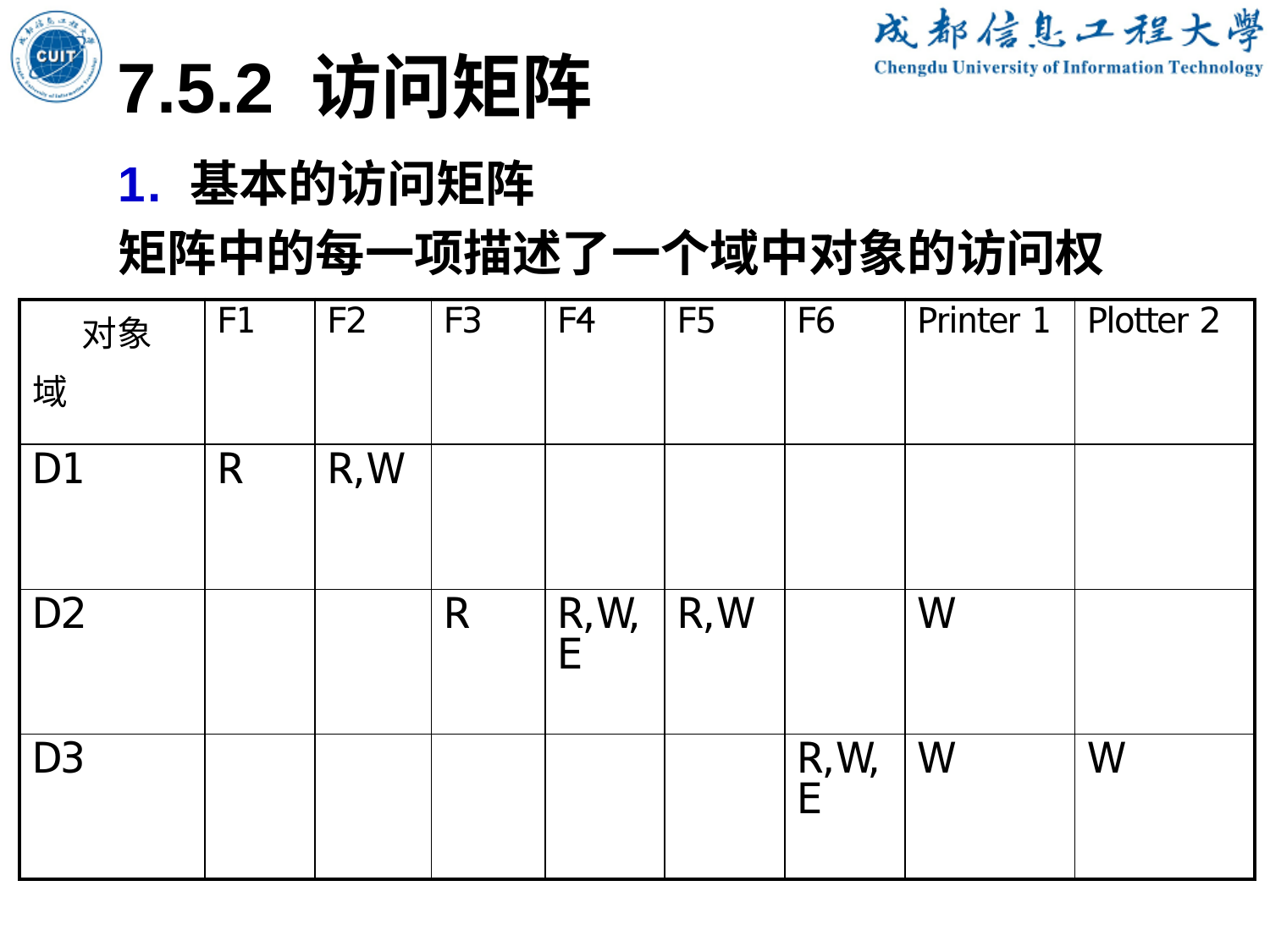

7.5.2 访问矩阵
基本的访问矩阵
矩阵中的每一项描述了一个域中对象的访问权
| 对象 域 | F1 | F2 | F3 | F4 | F5 | F6 | Printer 1 | Plotter 2 |
| --- | --- | --- | --- | --- | --- | --- | --- | --- |
| D1 | R | R,W |  |  |  |  |  |  |
| D2 |  |  | R | R,W,E | R,W |  | W |  |
| D3 |  |  |  |  |  | R,W,E | W | W |